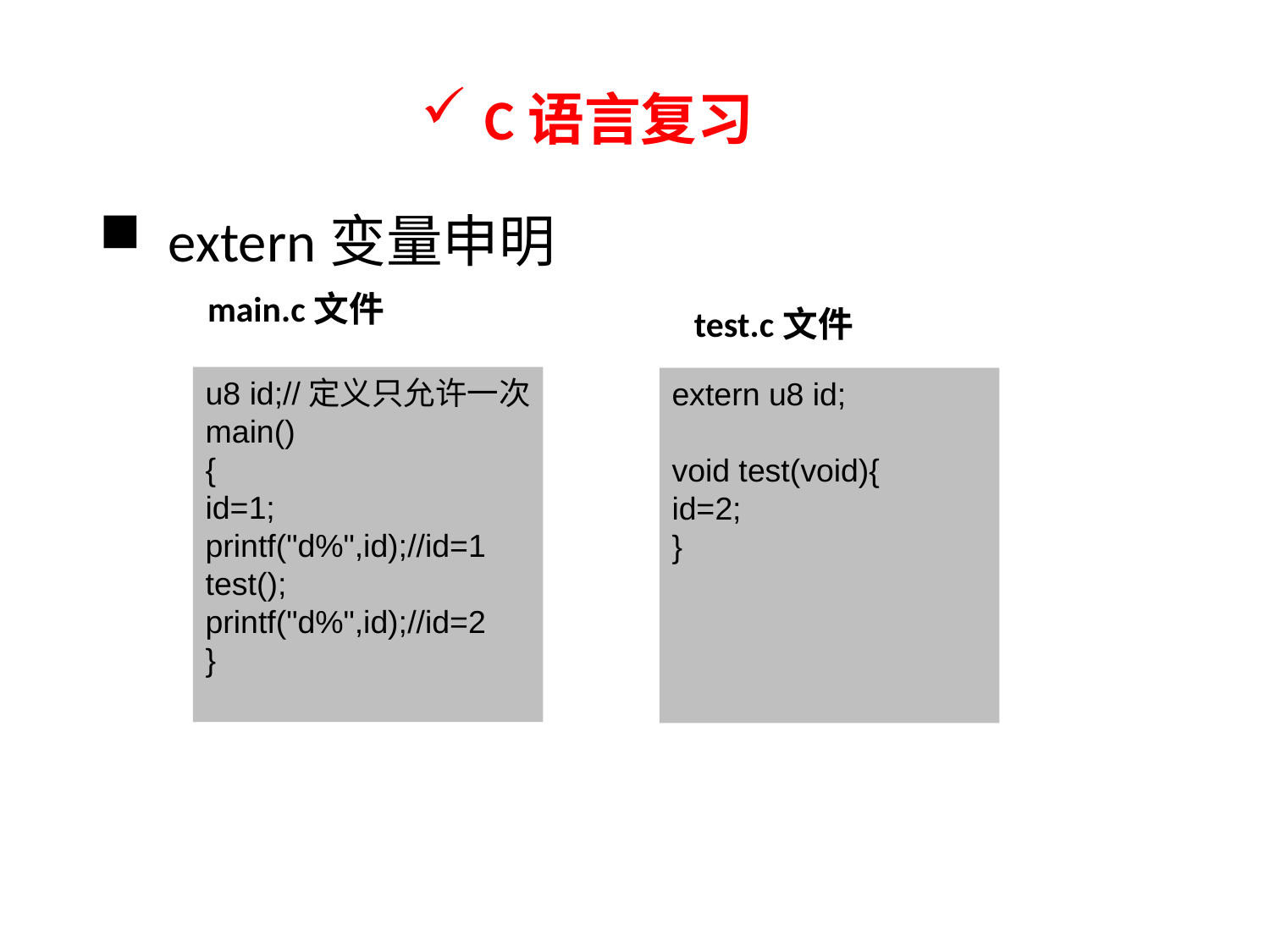

C语言复习
  extern变量申明
main.c文件

test.c文件

u8 id;//定义只允许一次
main()
{
id=1;
printf("d%",id);//id=1
test();
printf("d%",id);//id=2
}

extern u8 id;

void test(void){
id=2;
}